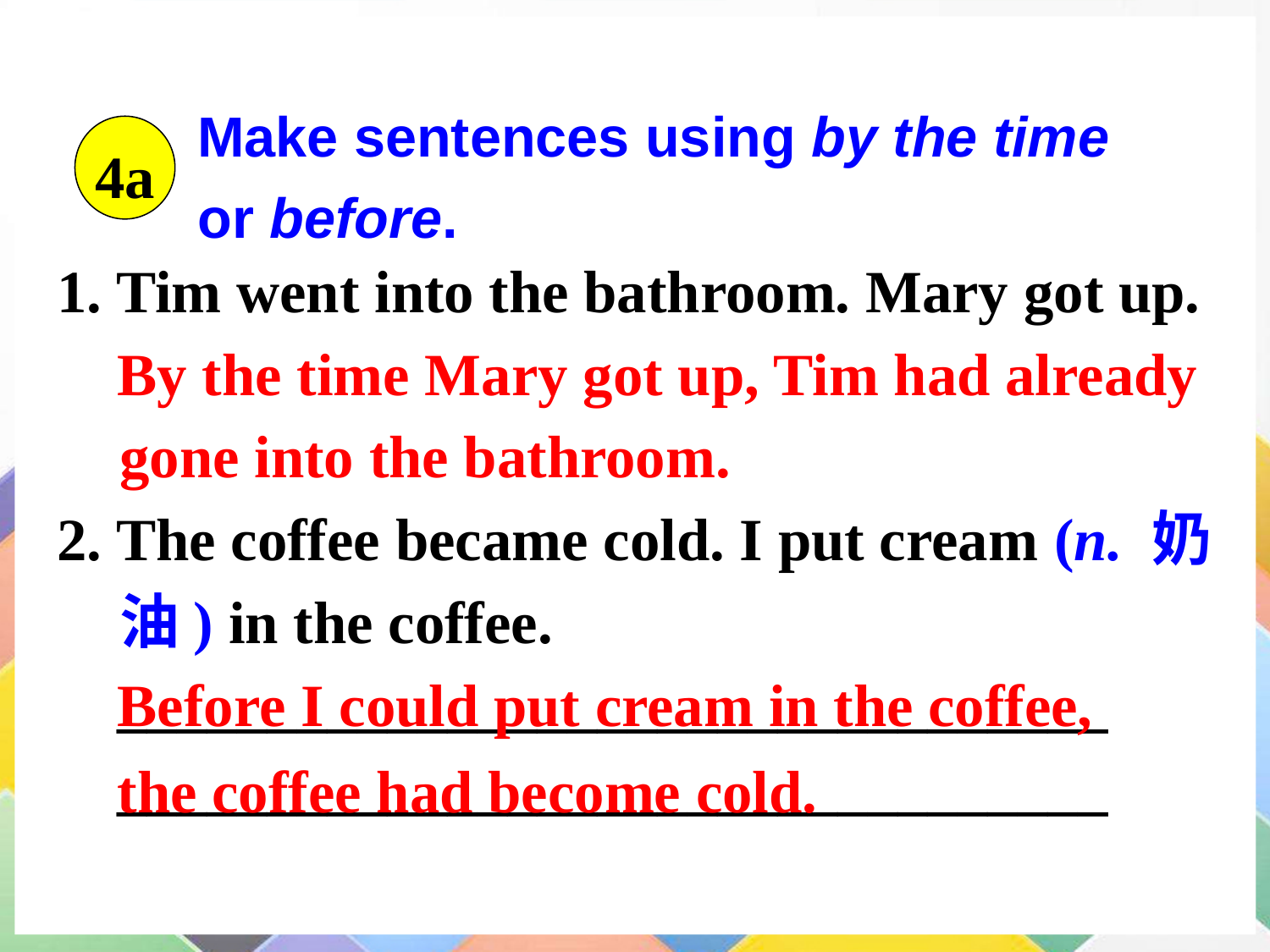

Make sentences using by the time or before.
4a
1. Tim went into the bathroom. Mary got up.
    By the time Mary got up, Tim had already gone into the bathroom.
2. The coffee became cold. I put cream (n. 奶油) in the coffee.
    _________________________________
    _________________________________
Before I could put cream in the coffee, the coffee had become cold.